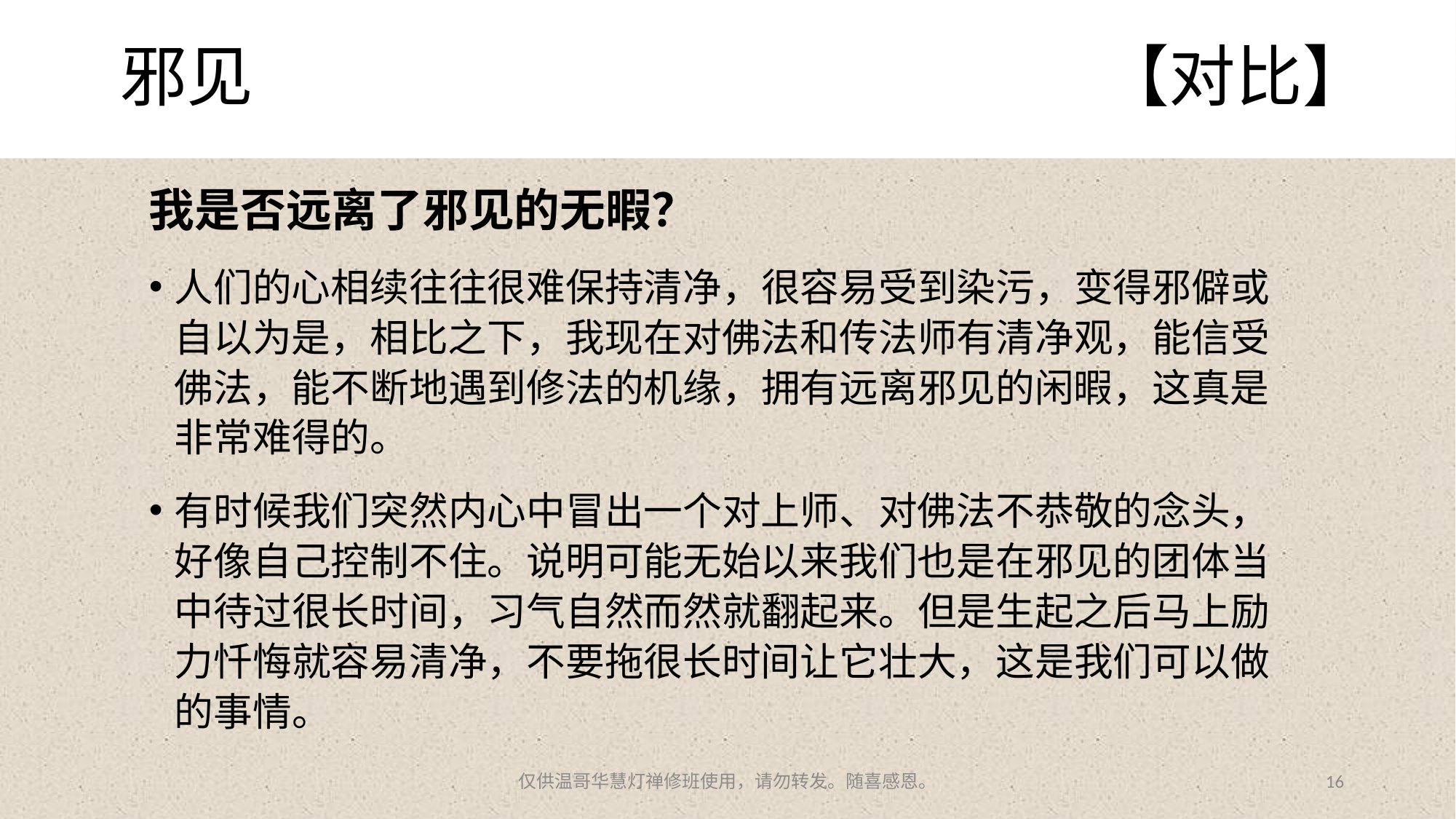

# 邪见					 	 		【对比】
我是否远离了邪见的无暇？
人们的心相续往往很难保持清净，很容易受到染污，变得邪僻或自以为是，相比之下，我现在对佛法和传法师有清净观，能信受佛法，能不断地遇到修法的机缘，拥有远离邪见的闲暇，这真是非常难得的。
有时候我们突然内心中冒出一个对上师、对佛法不恭敬的念头，好像自己控制不住。说明可能无始以来我们也是在邪见的团体当中待过很长时间，习气自然而然就翻起来。但是生起之后马上励力忏悔就容易清净，不要拖很长时间让它壮大，这是我们可以做的事情。
仅供温哥华慧灯禅修班使用，请勿转发。随喜感恩。
16